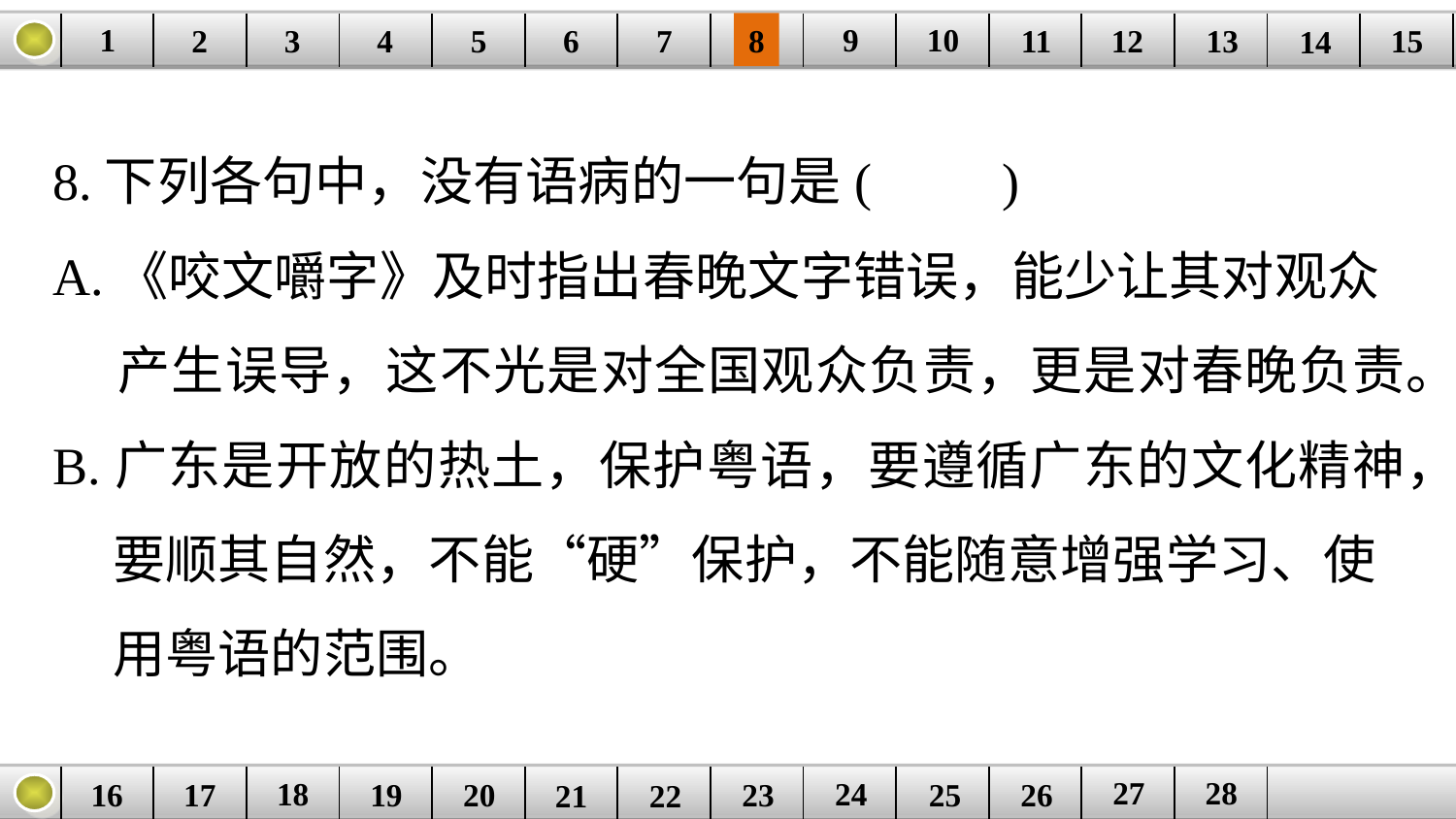

9
10
1
3
4
5
6
8
11
2
12
15
|  |  |  |  |  |  |  |  |  |  |  |  |  |  |  |
| --- | --- | --- | --- | --- | --- | --- | --- | --- | --- | --- | --- | --- | --- | --- |
7
13
14

8.下列各句中，没有语病的一句是(　　)
A.《咬文嚼字》及时指出春晚文字错误，能少让其对观众
    产生误导，这不光是对全国观众负责，更是对春晚负责。
B.广东是开放的热土，保护粤语，要遵循广东的文化精神，
    要顺其自然，不能“硬”保护，不能随意增强学习、使
    用粤语的范围。

27
28
18
24
16
25
26
|  |  |  |  |  |  |  |  |  |  |  |  |  |
| --- | --- | --- | --- | --- | --- | --- | --- | --- | --- | --- | --- | --- |
23
17
19
20
21
22